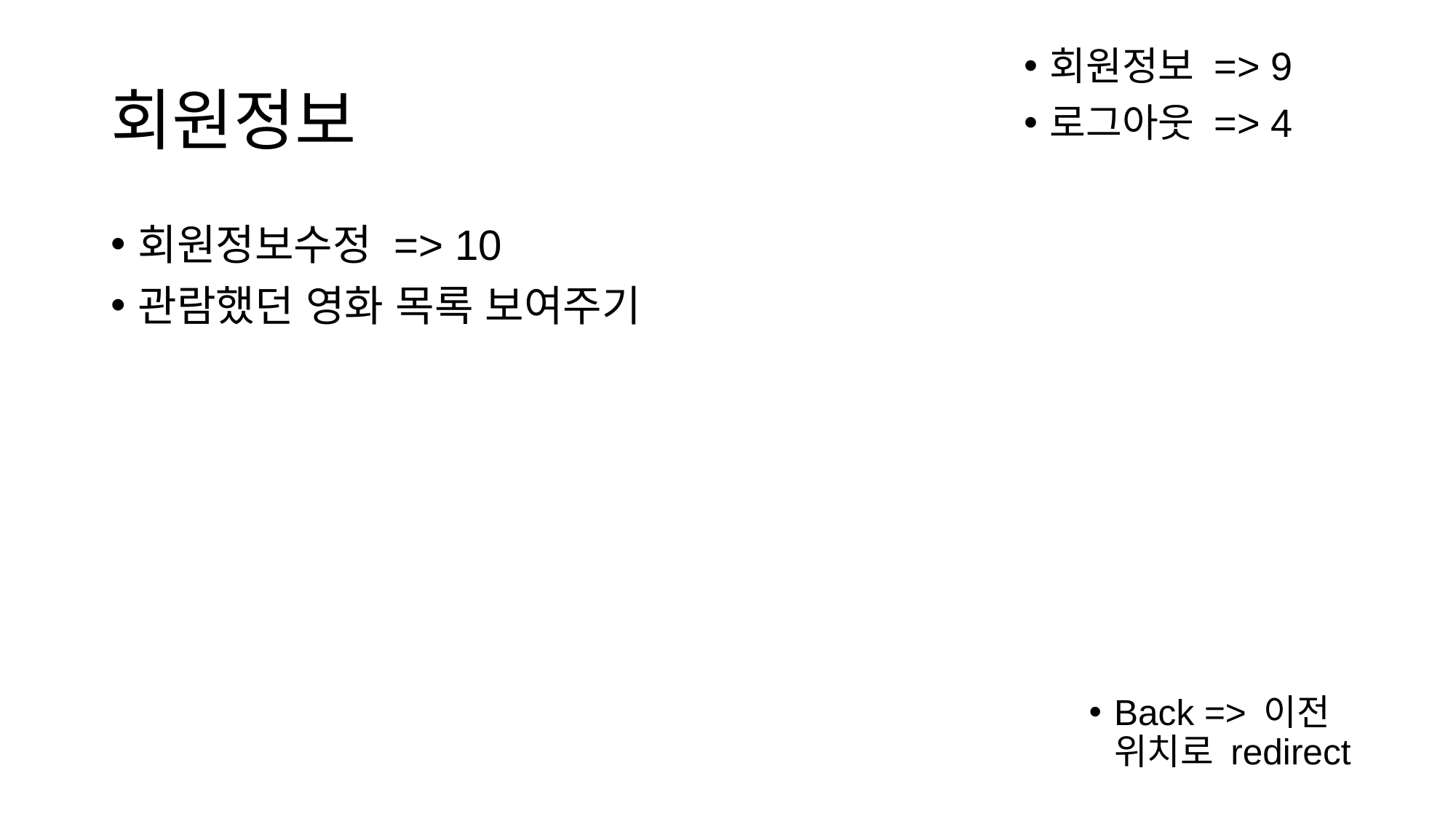

회원정보 => 9
로그아웃 => 4

# 회원정보
회원정보수정 => 10
관람했던 영화 목록 보여주기
Back => 이전 위치로 redirect